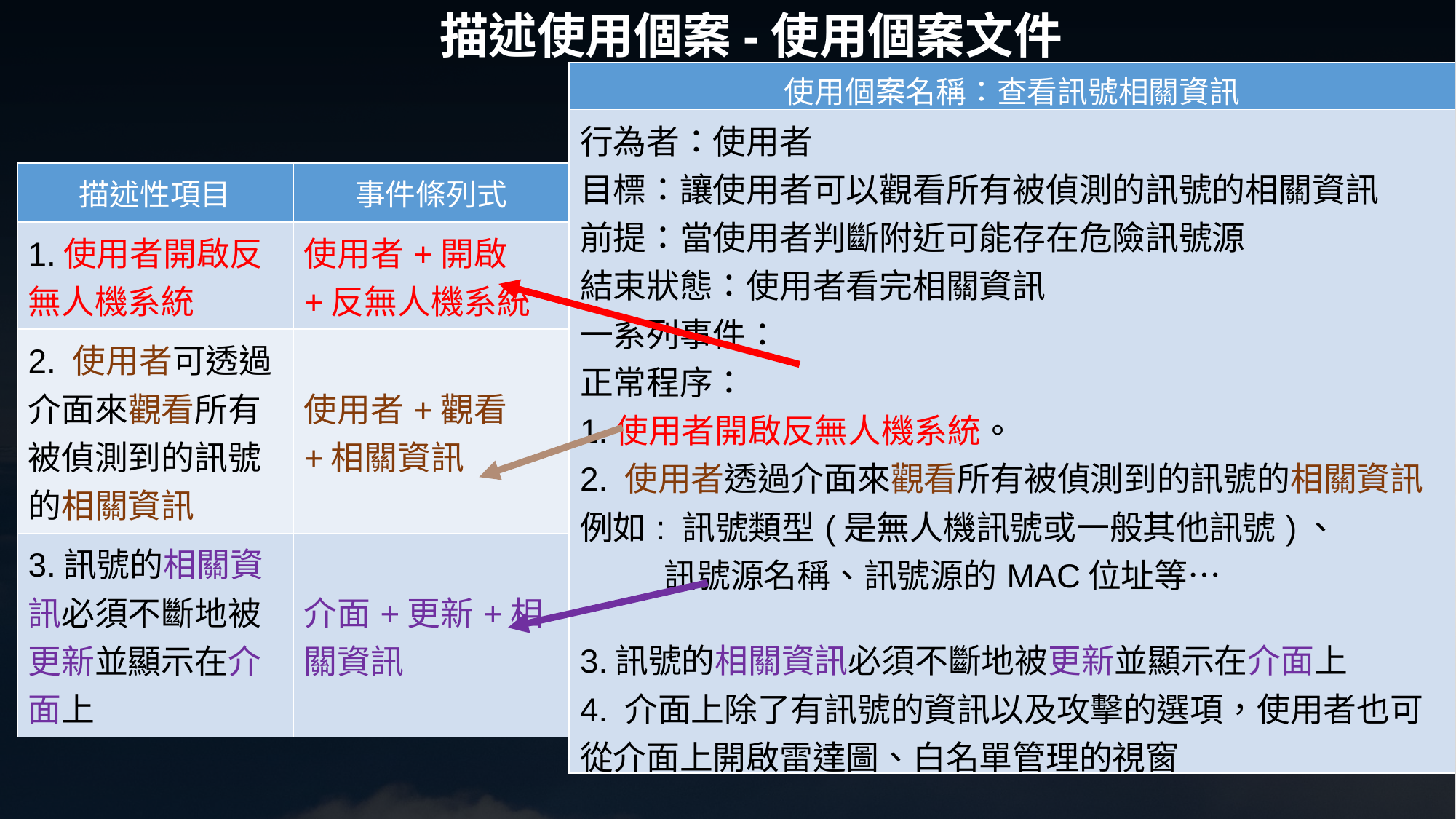

描述使用個案-使用個案文件
| 使用個案名稱：查看訊號相關資訊 |
| --- |
| 行為者：使用者 目標：讓使用者可以觀看所有被偵測的訊號的相關資訊 前提：當使用者判斷附近可能存在危險訊號源 結束狀態：使用者看完相關資訊 一系列事件： 正常程序： 1.使用者開啟反無人機系統。 2. 使用者透過介面來觀看所有被偵測到的訊號的相關資訊 例如: 訊號類型(是無人機訊號或一般其他訊號)、 訊號源名稱、訊號源的MAC位址等… 3.訊號的相關資訊必須不斷地被更新並顯示在介面上 4. 介面上除了有訊號的資訊以及攻擊的選項，使用者也可從介面上開啟雷達圖、白名單管理的視窗 |
| 描述性項目 | 事件條列式 |
| --- | --- |
| 1.使用者開啟反無人機系統 | 使用者+開啟+反無人機系統 |
| 2. 使用者可透過介面來觀看所有被偵測到的訊號的相關資訊 | 使用者+觀看+相關資訊 |
| 3.訊號的相關資訊必須不斷地被更新並顯示在介面上 | 介面+更新+相關資訊 |